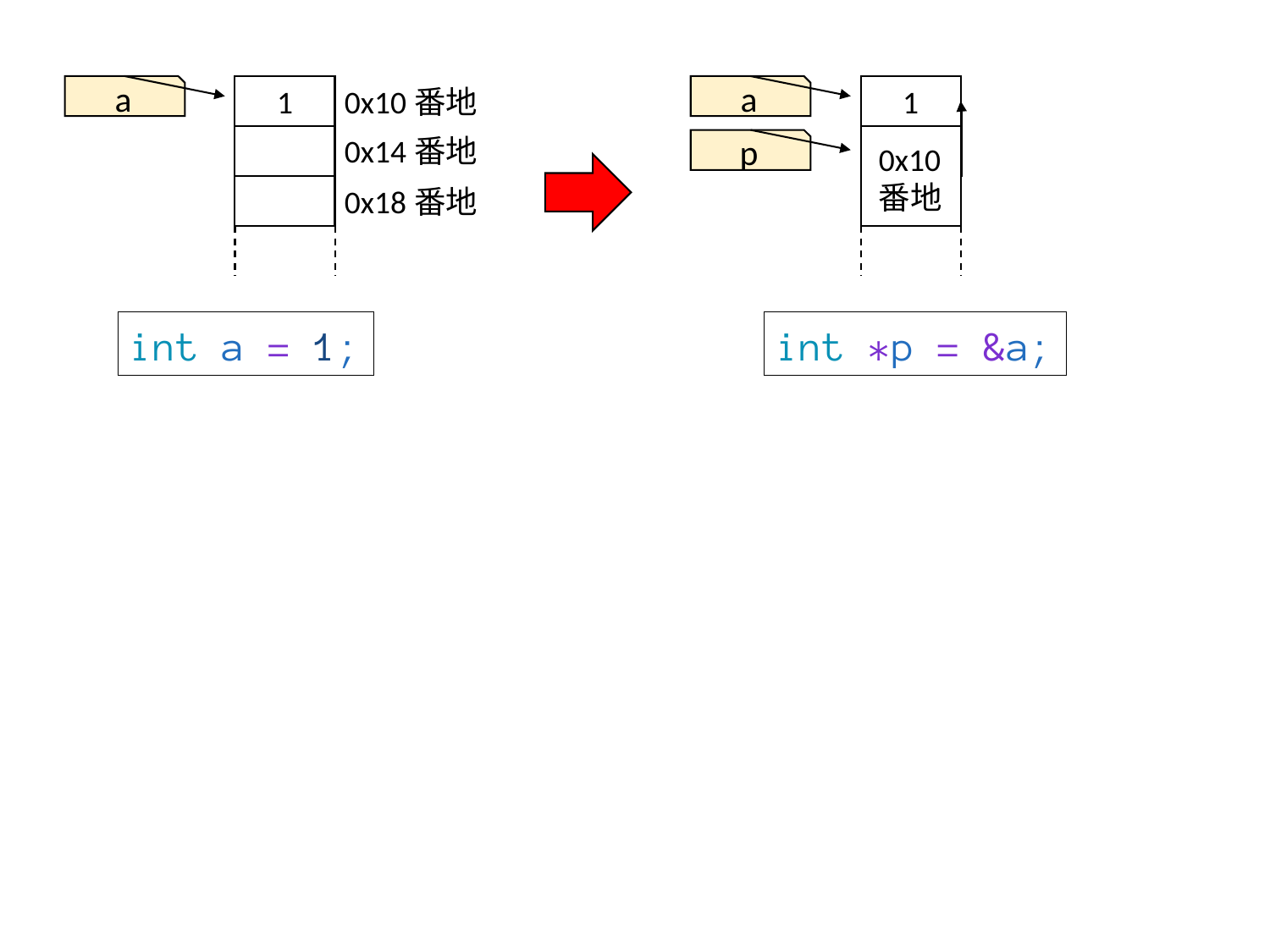

a
1
0x10番地
a
1
0x14番地

p
0x10
番地

0x18番地
int a = 1;
int *p = &a;